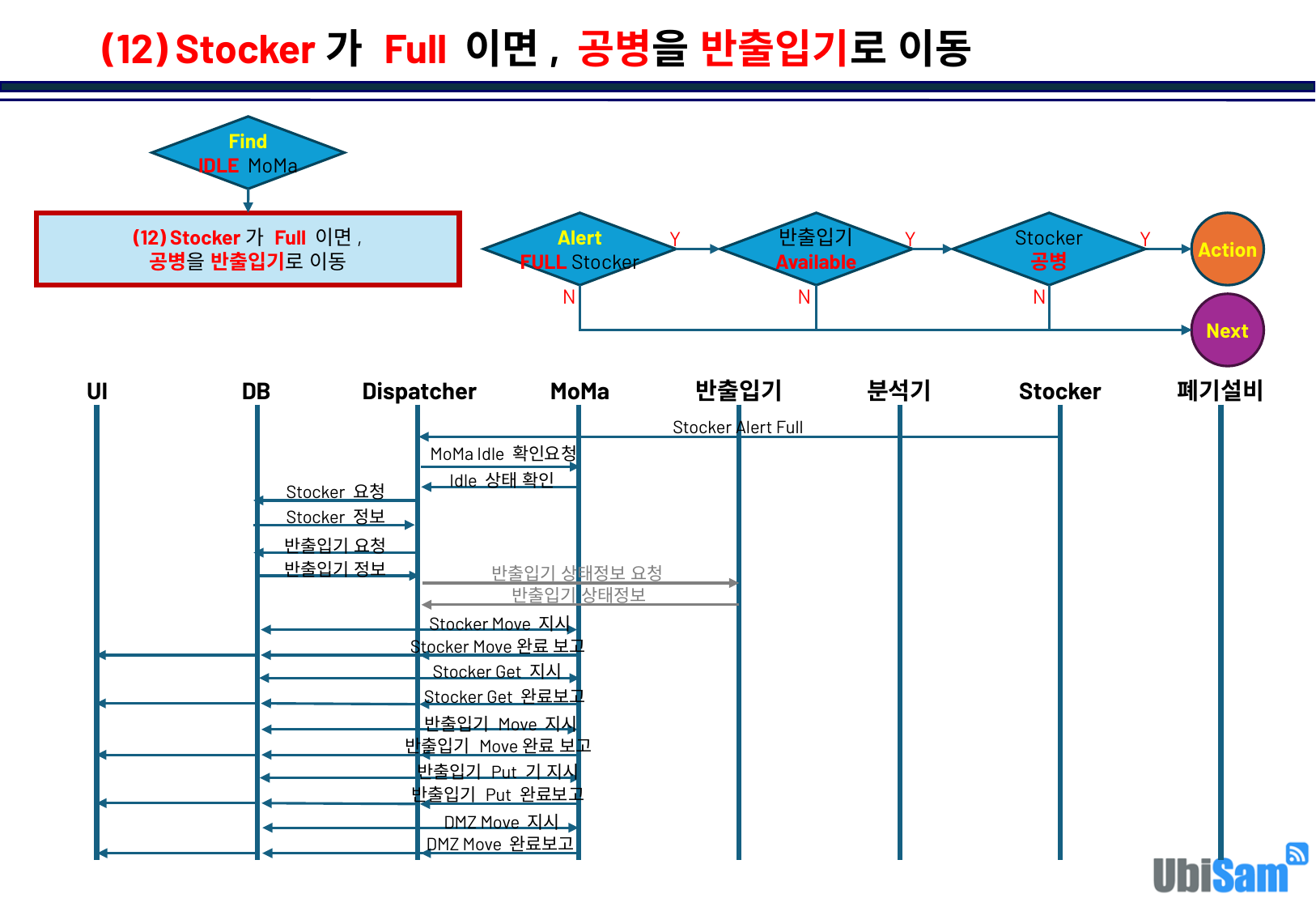

# (12) Stocker가 Full 이면, 공병을 반출입기로 이동
Find
IDLE  MoMa
(12) Stocker가 Full 이면,
공병을 반출입기로 이동
Action
Alert
FULL Stocker
반출입기
Available
Stocker
공병
Y
Y
Y
N
N
N
Next
UI
DB
Dispatcher
MoMa
반출입기
분석기
Stocker
폐기설비
Stocker Alert Full
MoMa Idle 확인요청
Idle 상태 확인
Stocker 요청
Stocker 정보
반출입기 요청
반출입기 정보
반출입기 상태정보 요청
반출입기 상태정보
Stocker Move 지시
Stocker Move완료 보고
Stocker Get 지시
Stocker Get 완료보고
반출입기 Move 지시
반출입기 Move완료 보고
반출입기 Put 기 지시
반출입기 Put 완료보고
DMZ Move 지시
DMZ Move 완료보고